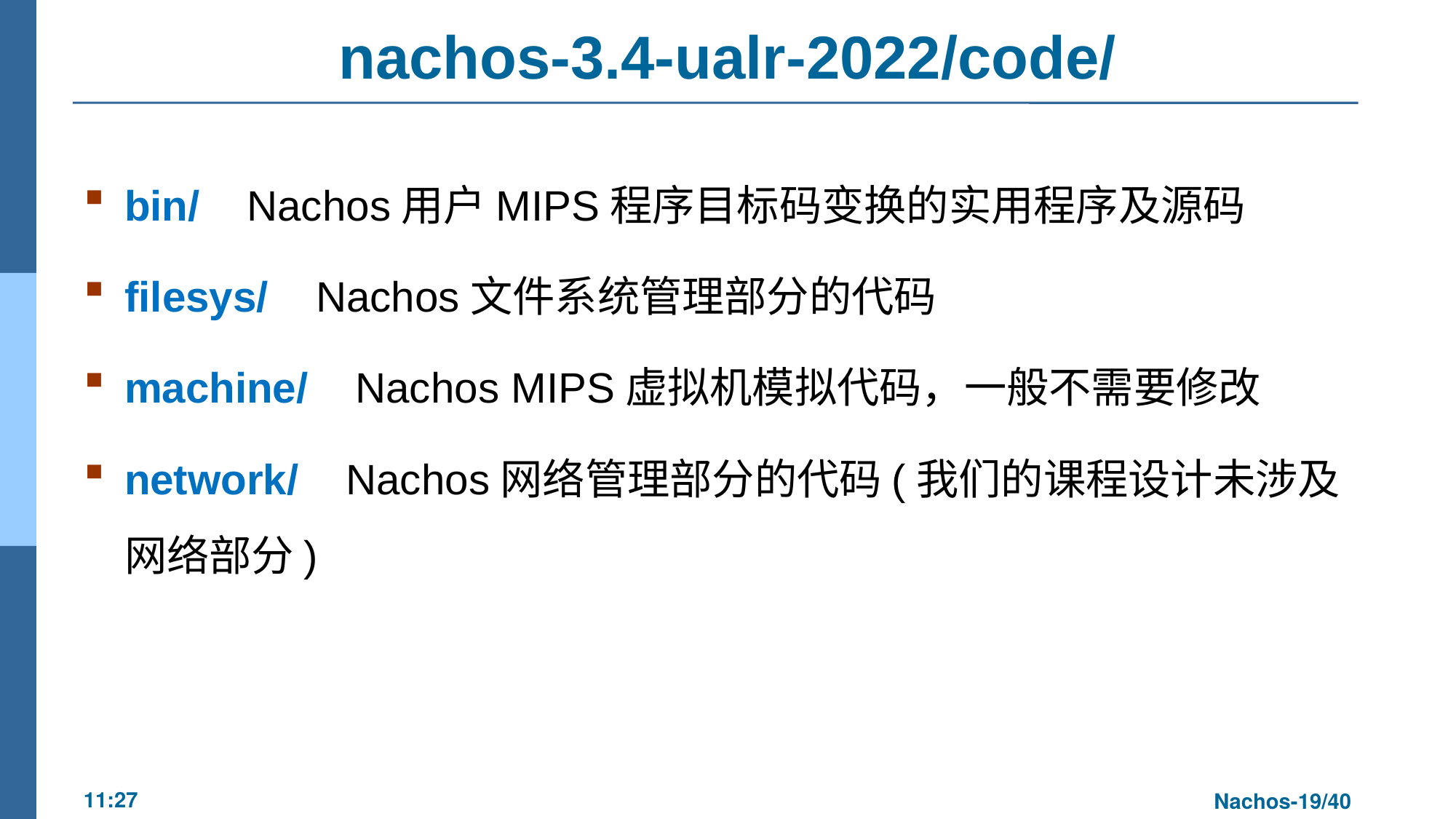

# nachos-3.4-ualr-2022/code/
bin/    Nachos用户MIPS程序目标码变换的实用程序及源码
filesys/    Nachos文件系统管理部分的代码
machine/    Nachos MIPS虚拟机模拟代码，一般不需要修改
network/    Nachos网络管理部分的代码(我们的课程设计未涉及网络部分)